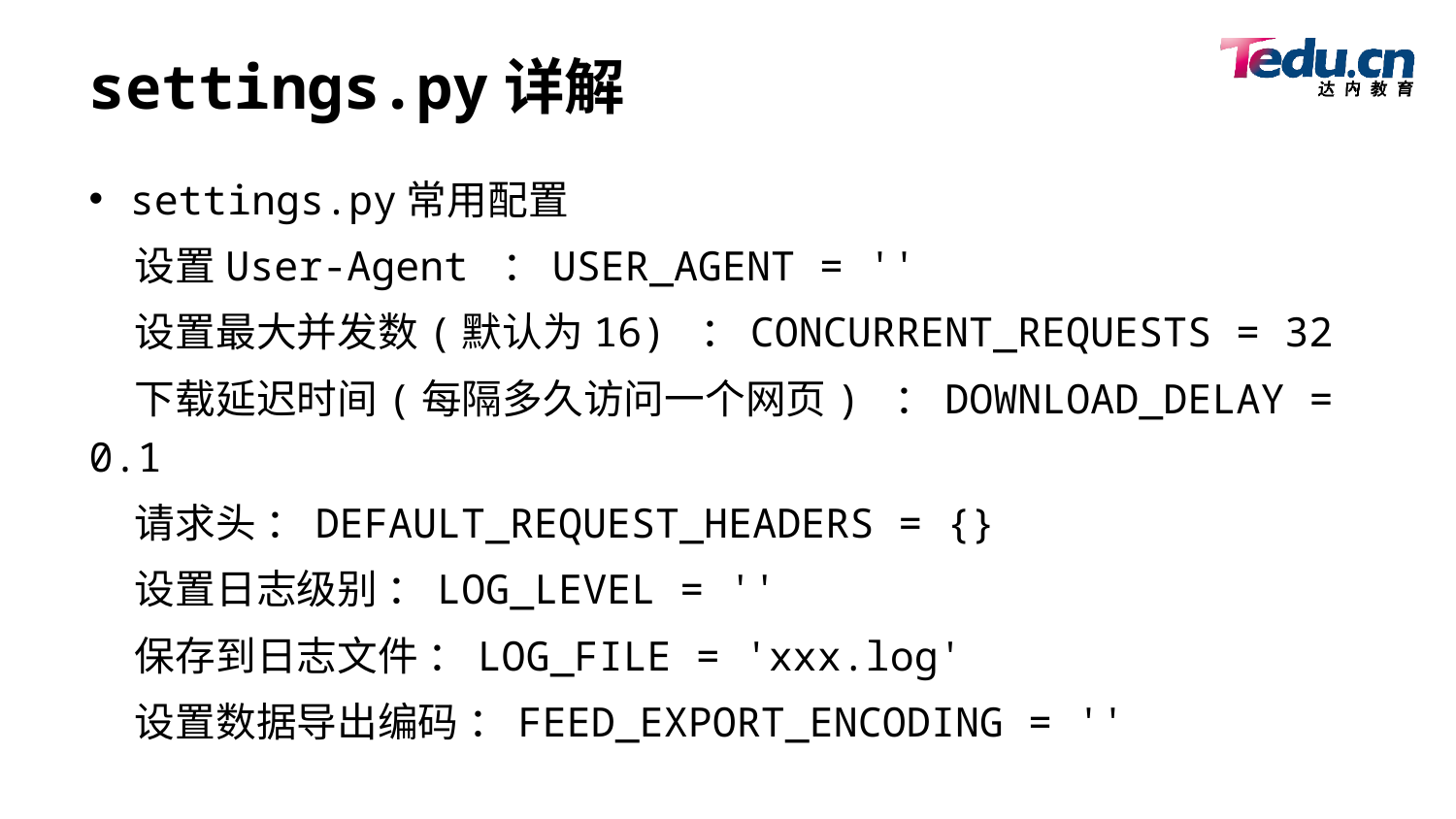

# settings.py详解
settings.py常用配置
    设置User-Agent ：USER_AGENT = ''
    设置最大并发数(默认为16) ：CONCURRENT_REQUESTS = 32
    下载延迟时间(每隔多久访问一个网页) ：DOWNLOAD_DELAY = 0.1
    请求头 ：DEFAULT_REQUEST_HEADERS = {}
    设置日志级别 ：LOG_LEVEL = ''
    保存到日志文件 ：LOG_FILE = 'xxx.log'
    设置数据导出编码 ：FEED_EXPORT_ENCODING = ''